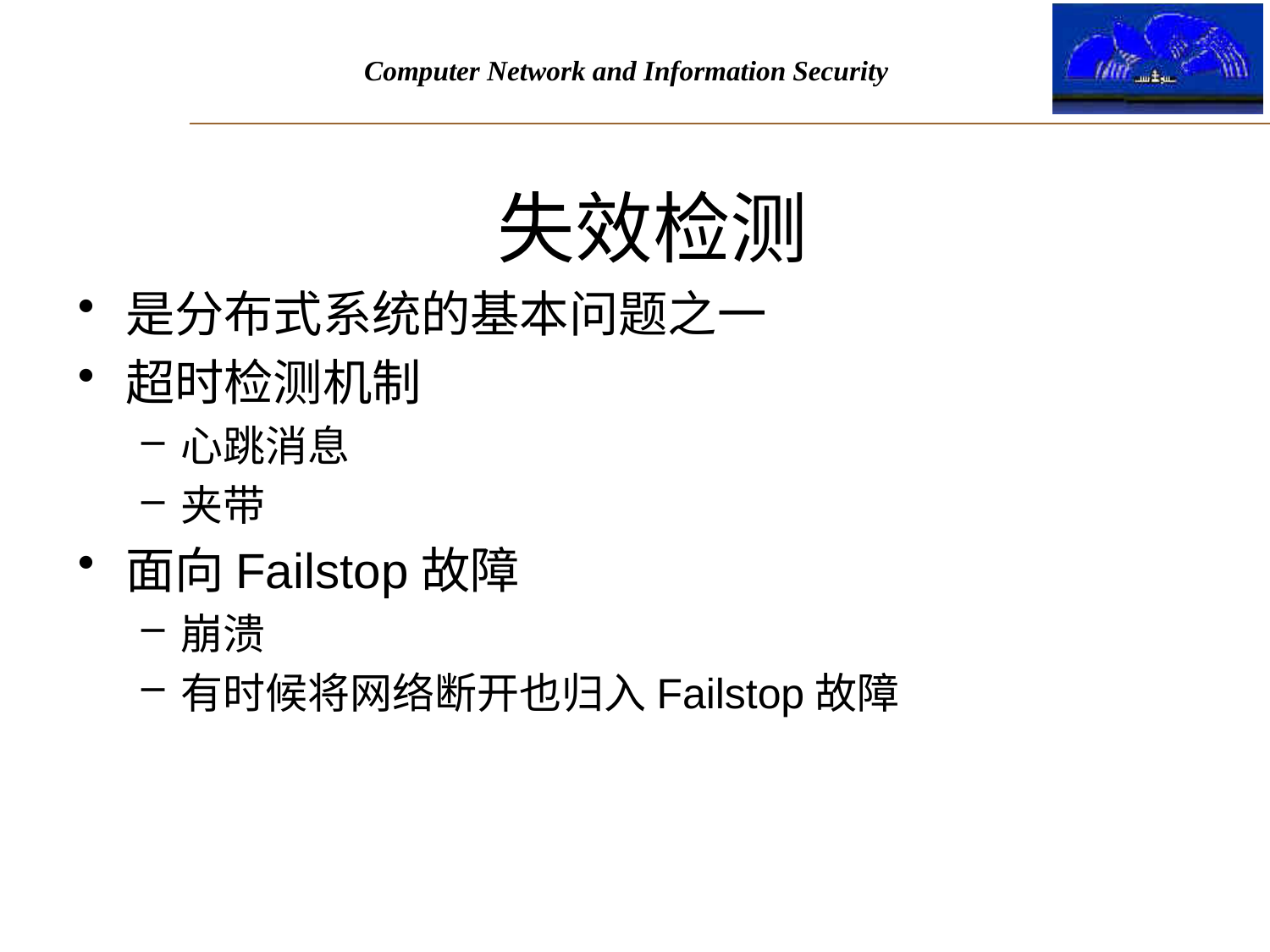

# 失效检测
是分布式系统的基本问题之一
超时检测机制
心跳消息
夹带
面向Failstop故障
崩溃
有时候将网络断开也归入Failstop故障